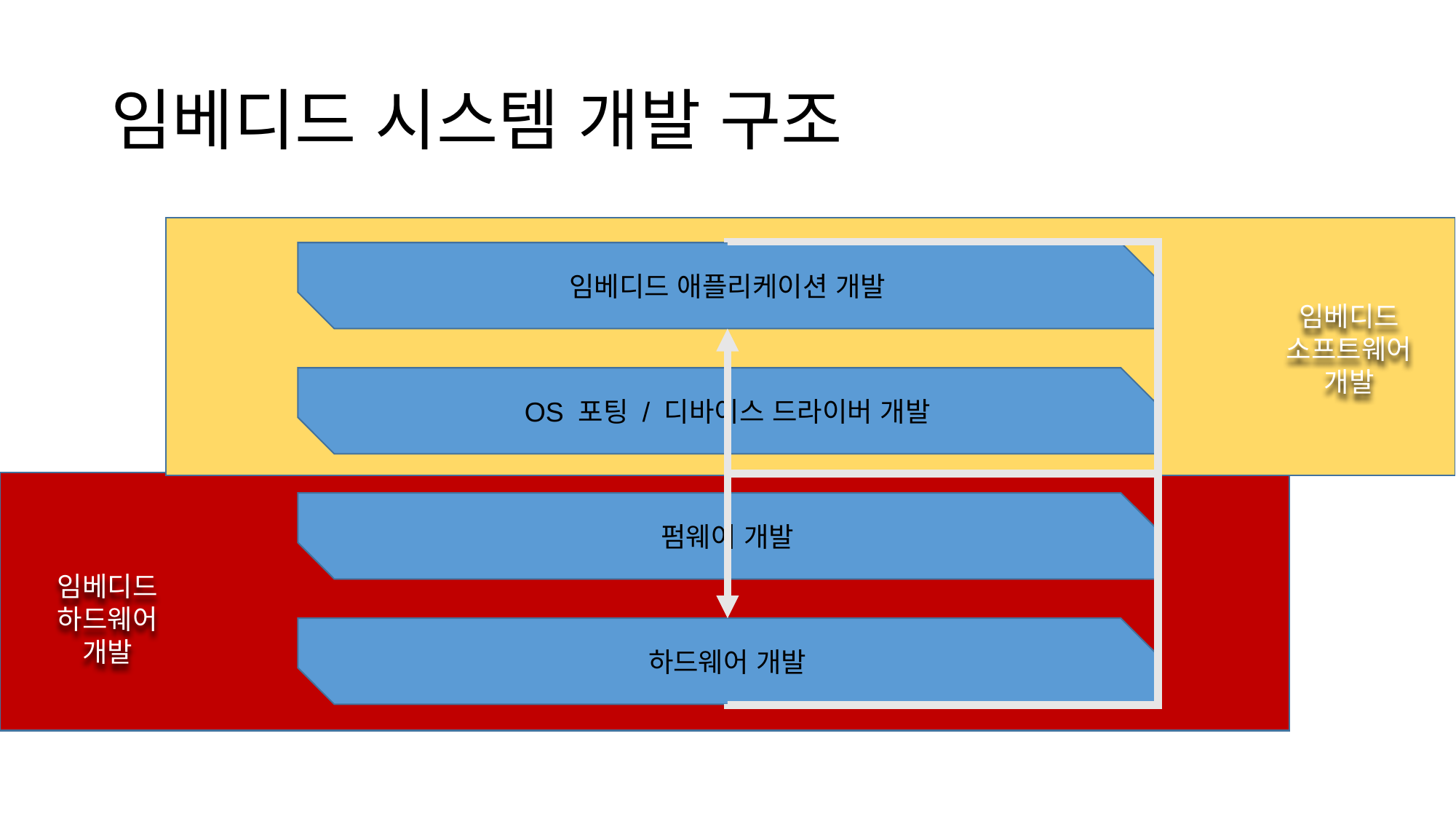

# 임베디드 시스템 개발 구조

임베디드 애플리케이션 개발
임베디드 소프트웨어
개발
OS 포팅 / 디바이스 드라이버 개발

펌웨어 개발
임베디드 하드웨어
개발
하드웨어 개발